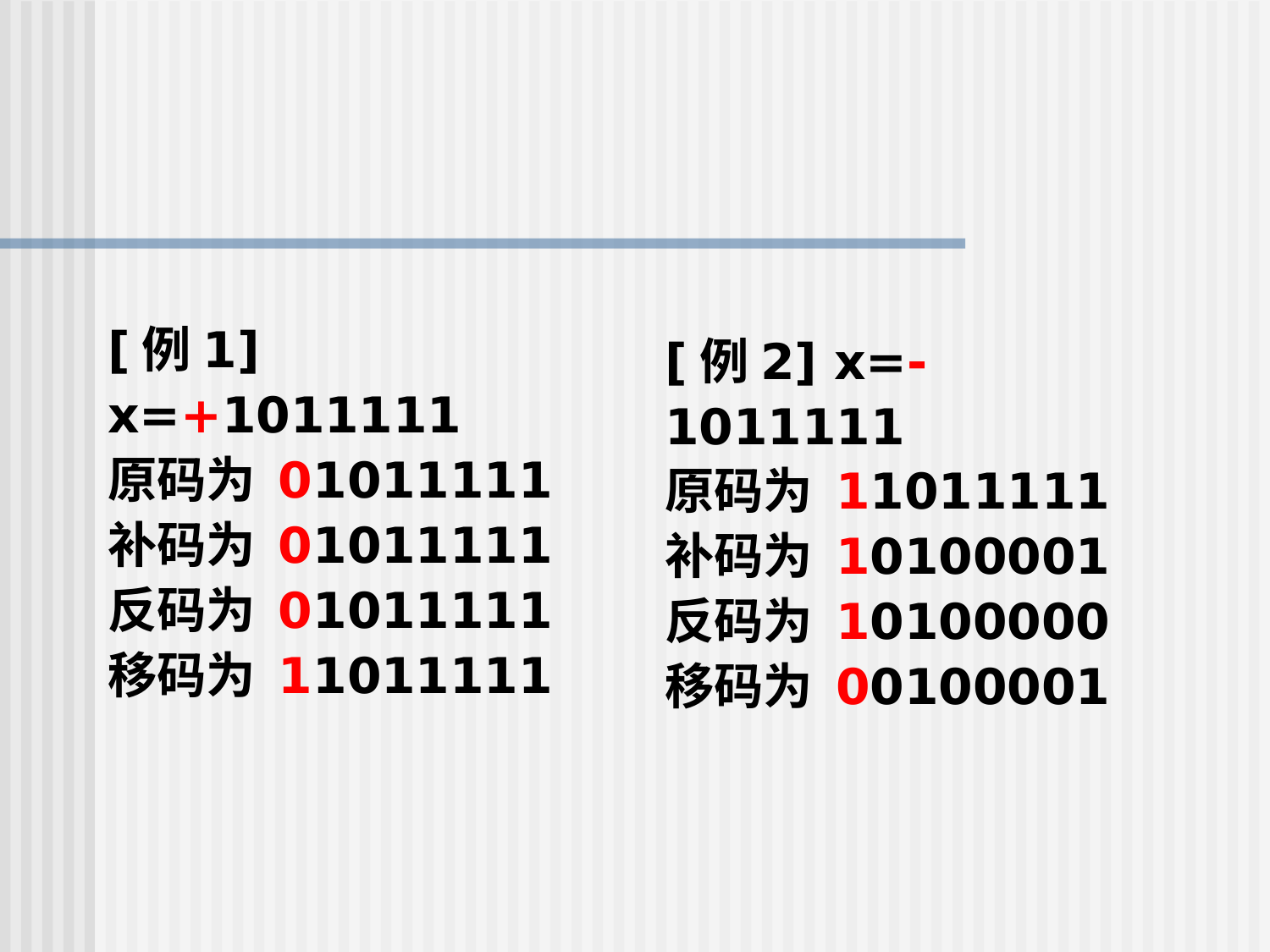

[例1] x=+1011111
原码为 01011111
补码为 01011111
反码为 01011111
移码为 11011111
[例2] x=-1011111
原码为 11011111
补码为 10100001
反码为 10100000
移码为 00100001